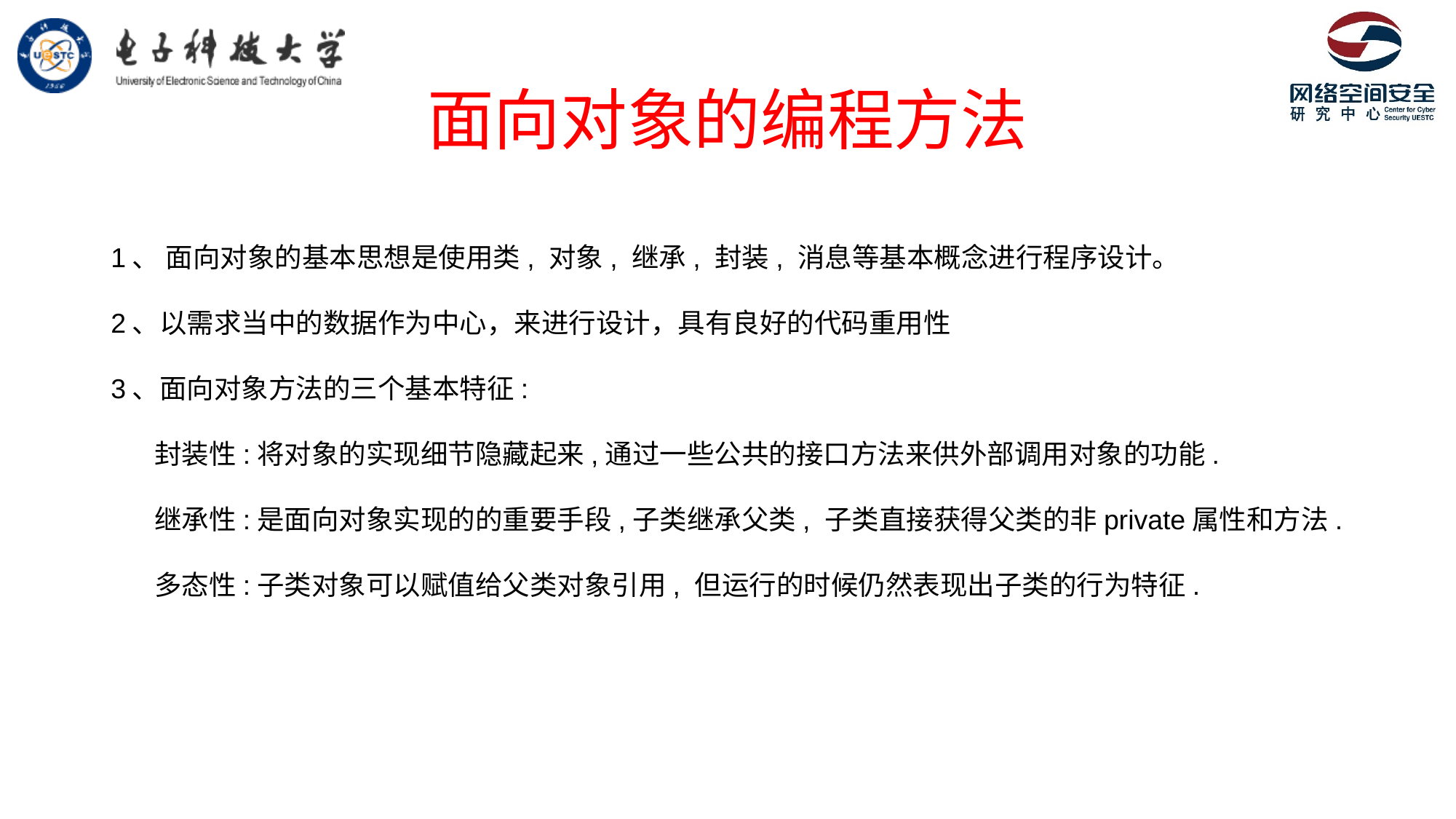

# 面向对象的编程方法
1、 面向对象的基本思想是使用类, 对象, 继承, 封装, 消息等基本概念进行程序设计。
2、以需求当中的数据作为中心，来进行设计，具有良好的代码重用性
3、面向对象方法的三个基本特征:
      封装性:将对象的实现细节隐藏起来,通过一些公共的接口方法来供外部调用对象的功能.
      继承性:是面向对象实现的的重要手段,子类继承父类, 子类直接获得父类的非private属性和方法.
      多态性:子类对象可以赋值给父类对象引用, 但运行的时候仍然表现出子类的行为特征.